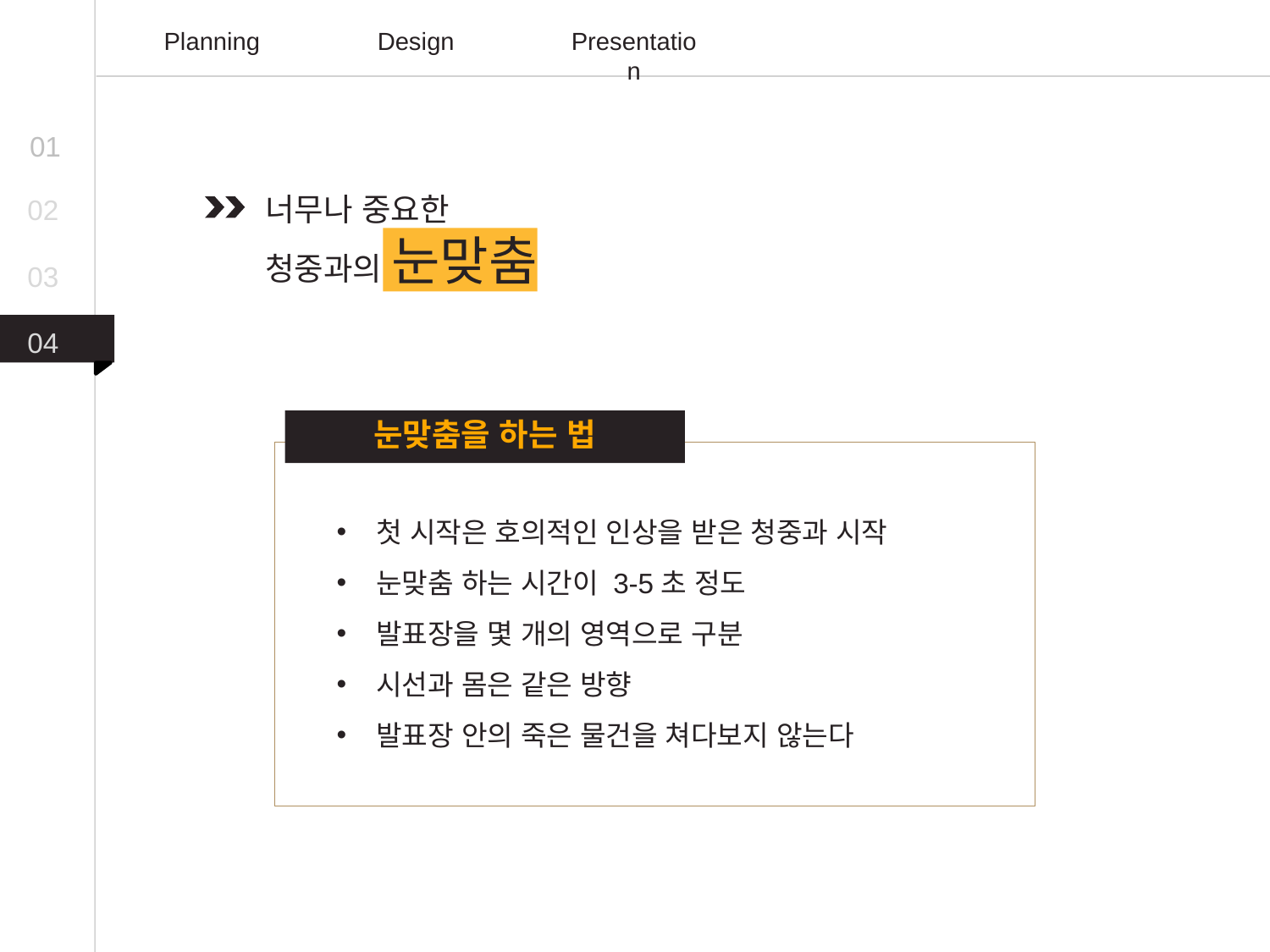

Planning
Design
Presentation
01
너무나 중요한
청중과의 눈맞춤
02

03

04

눈맞춤을 하는 법

첫 시작은 호의적인 인상을 받은 청중과 시작
눈맞춤 하는 시간이 3-5초 정도
발표장을 몇 개의 영역으로 구분
시선과 몸은 같은 방향
발표장 안의 죽은 물건을 쳐다보지 않는다